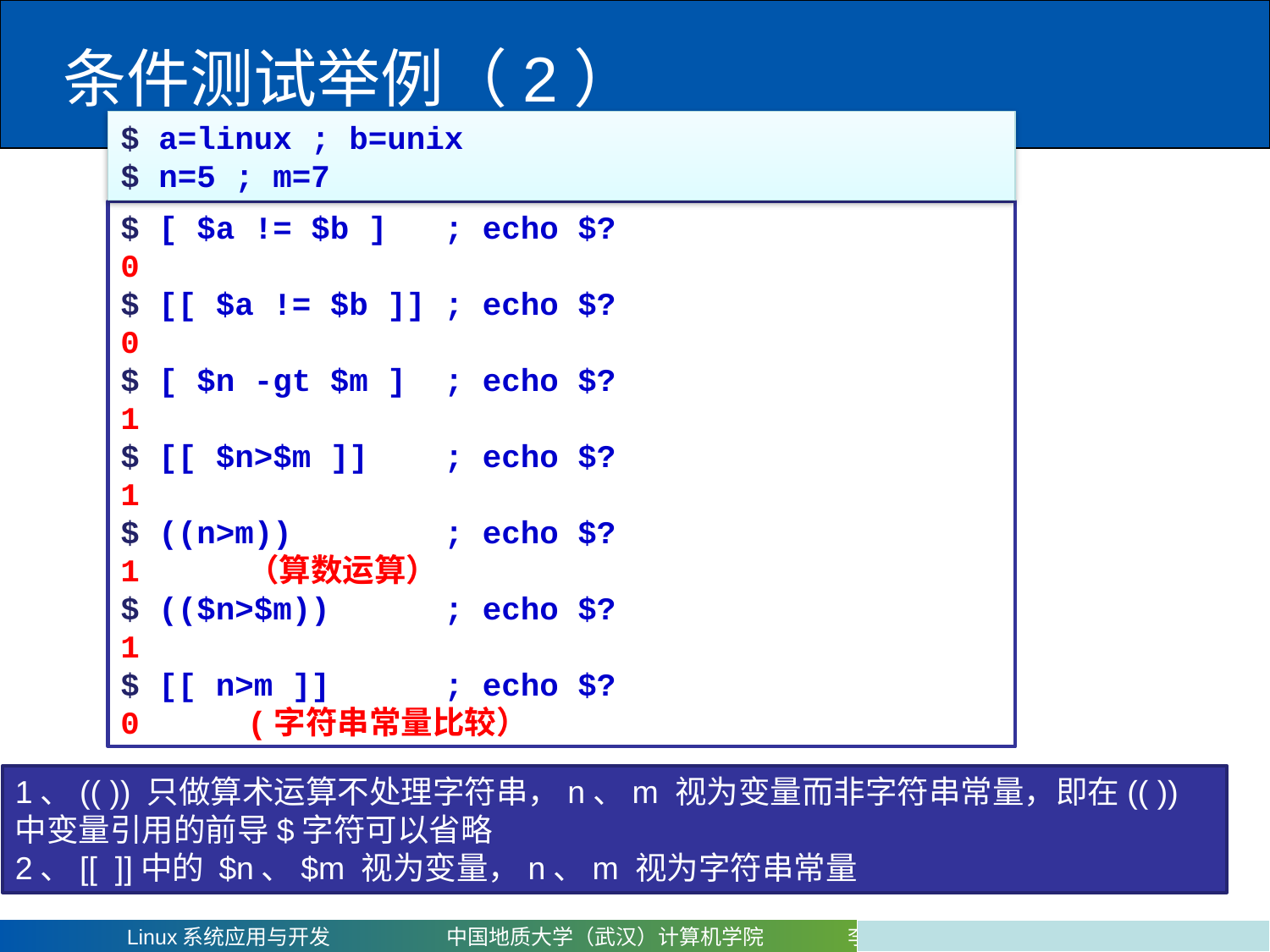

# 条件测试举例（2）
$ a=linux ; b=unix
$ n=5 ; m=7
$ [ $a != $b ]   ; echo $?
0
$ [[ $a != $b ]] ; echo $?
0
$ [ $n -gt $m ]  ; echo $?
1
$ [[ $n>$m ]]    ; echo $?
1
$ ((n>m))        ; echo $?
1	（算数运算）
$ (($n>$m))      ; echo $?
1
$ [[ n>m ]]      ; echo $?
0	(字符串常量比较）
1、(( )) 只做算术运算不处理字符串，n、m 视为变量而非字符串常量，即在(( ))中变量引用的前导$字符可以省略
2、[[  ]]中的 $n、$m 视为变量，n、m 视为字符串常量